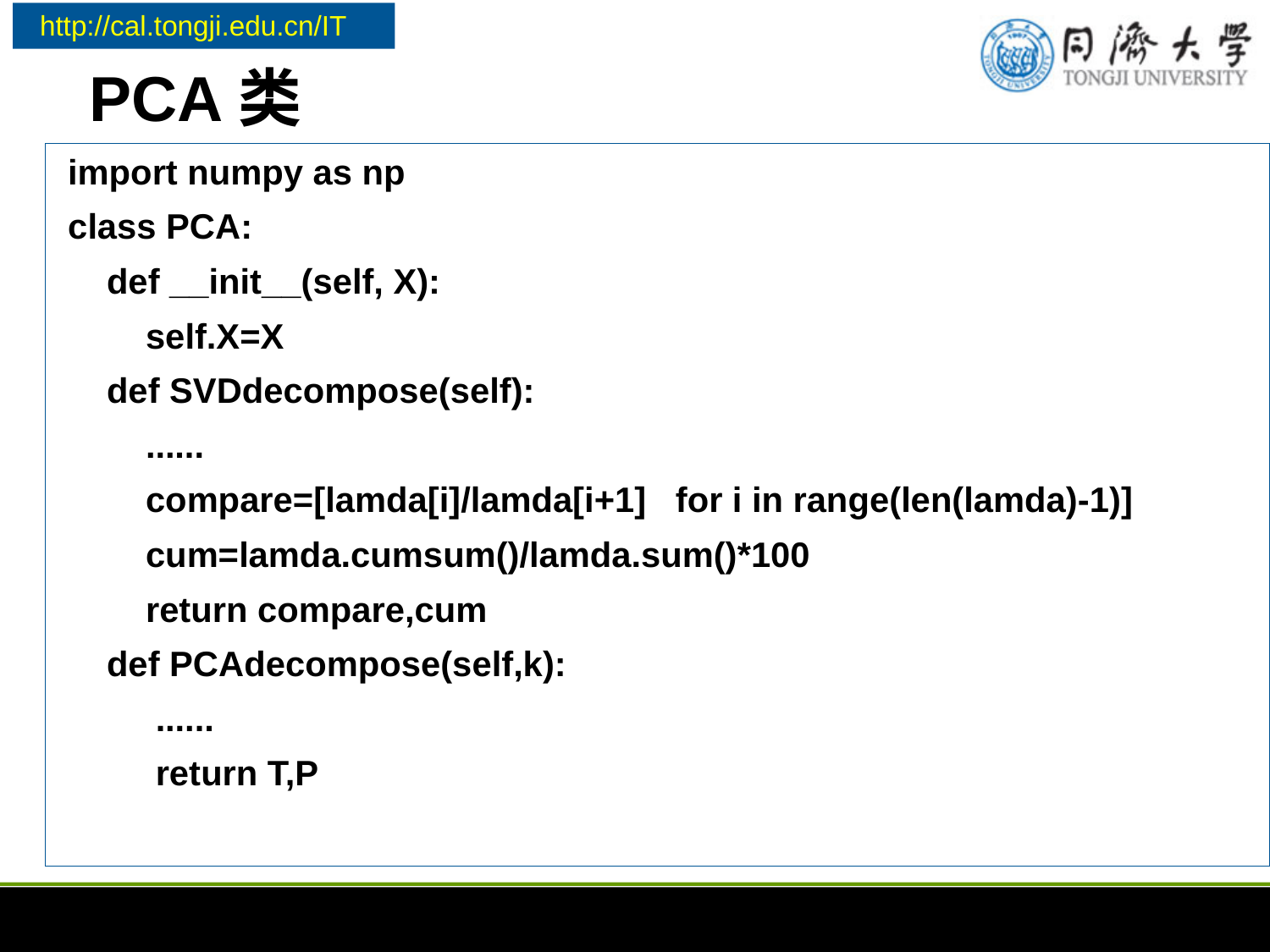

# PCA类
import numpy as np
class PCA:
    def __init__(self, X):
        self.X=X
    def SVDdecompose(self):
        ......
        compare=[lamda[i]/lamda[i+1]   for i in range(len(lamda)-1)]
        cum=lamda.cumsum()/lamda.sum()*100
        return compare,cum
    def PCAdecompose(self,k):
         ......
         return T,P